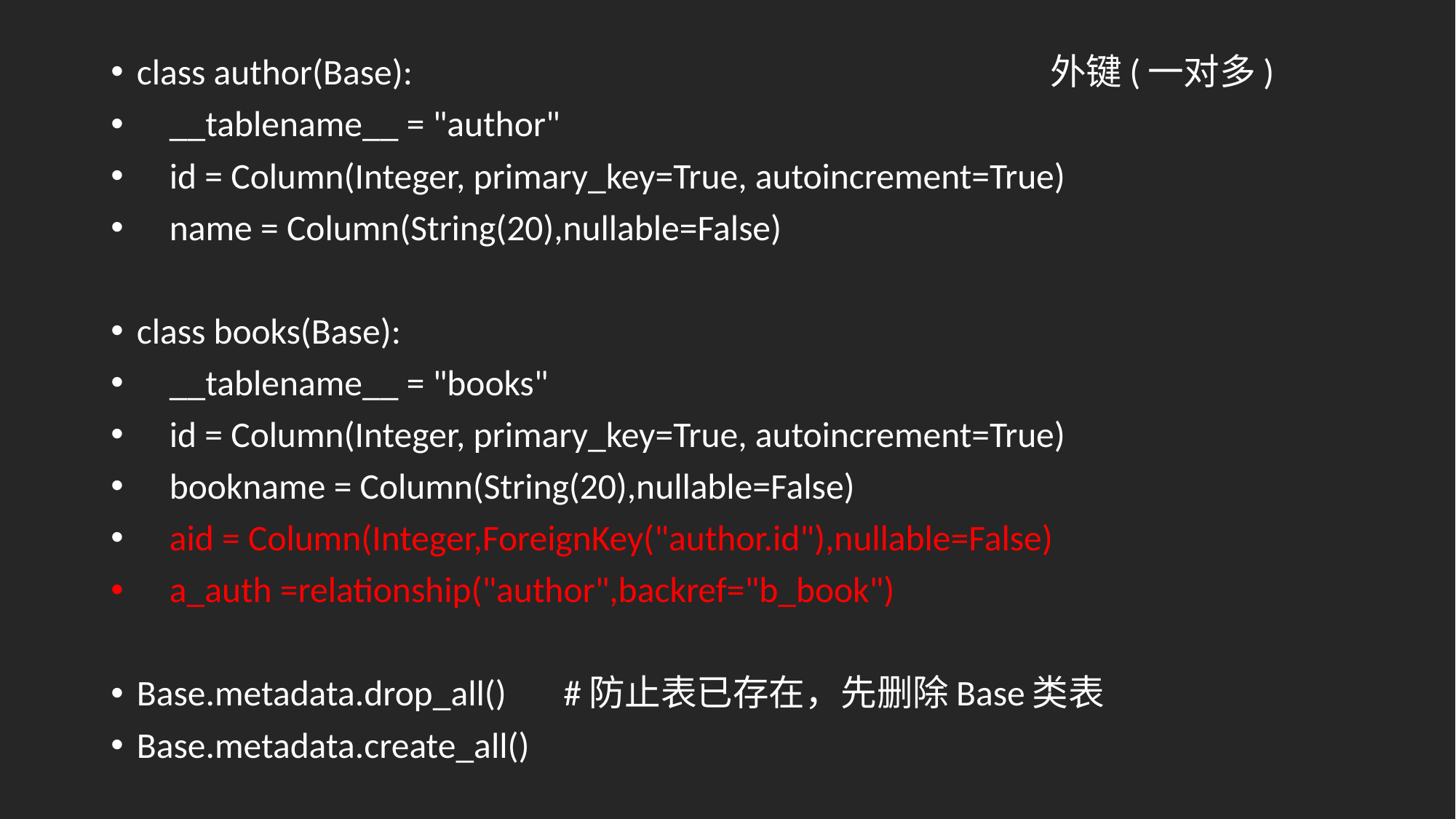

class author(Base):                                                                             外键(一对多)
    __tablename__ = "author"
    id = Column(Integer, primary_key=True, autoincrement=True)
    name = Column(String(20),nullable=False)

class books(Base):
    __tablename__ = "books"
    id = Column(Integer, primary_key=True, autoincrement=True)
    bookname = Column(String(20),nullable=False)
    aid = Column(Integer,ForeignKey("author.id"),nullable=False)
    a_auth =relationship("author",backref="b_book")

Base.metadata.drop_all()       #防止表已存在，先删除Base类表
Base.metadata.create_all()